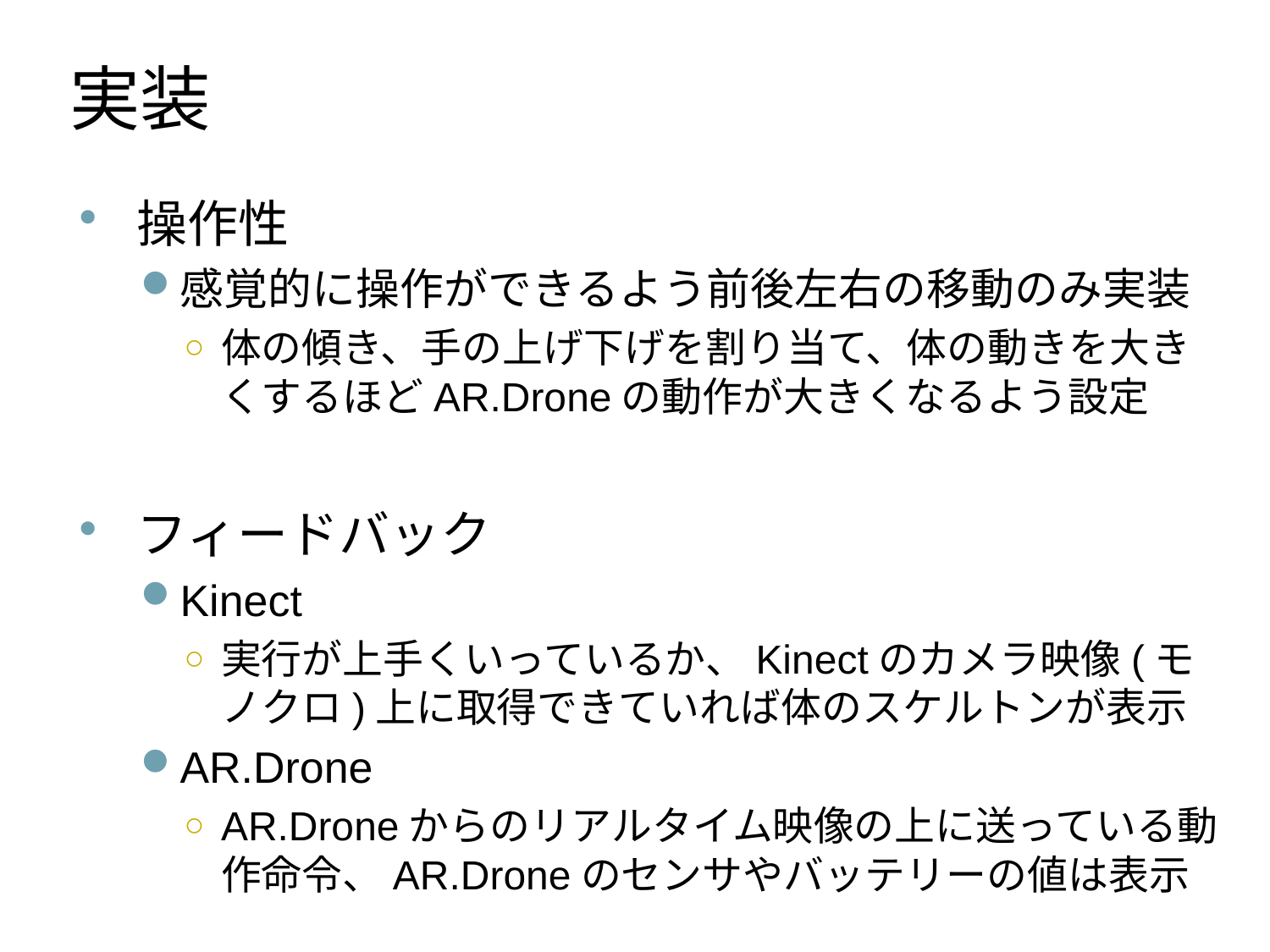

# 実装
操作性
感覚的に操作ができるよう前後左右の移動のみ実装
体の傾き、手の上げ下げを割り当て、体の動きを大きくするほどAR.Droneの動作が大きくなるよう設定

フィードバック
Kinect
実行が上手くいっているか、Kinectのカメラ映像(モノクロ)上に取得できていれば体のスケルトンが表示
AR.Drone
AR.Droneからのリアルタイム映像の上に送っている動作命令、AR.Droneのセンサやバッテリーの値は表示